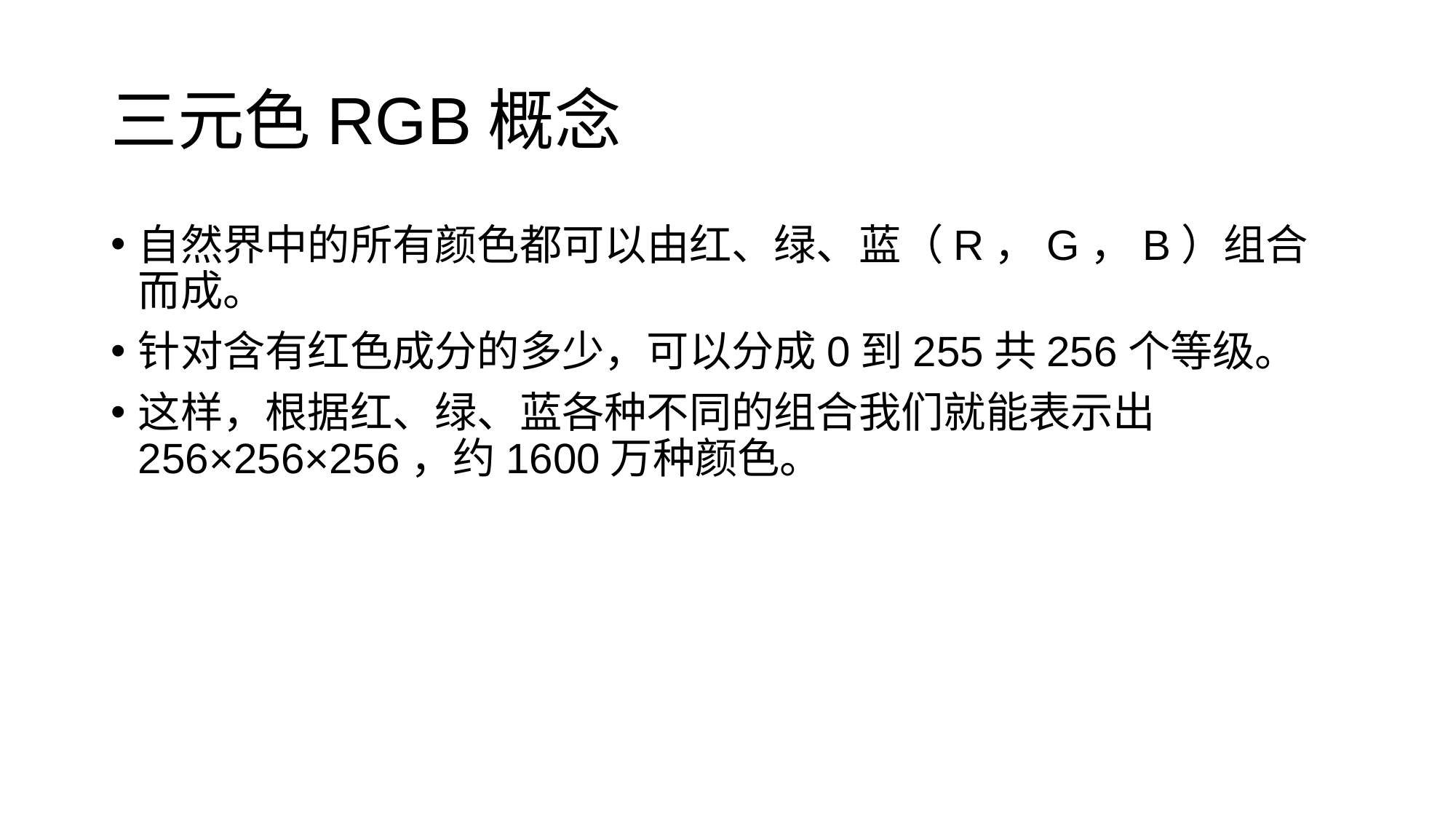

# 三元色RGB概念
自然界中的所有颜色都可以由红、绿、蓝（R，G，B）组合而成。
针对含有红色成分的多少，可以分成0到255共256个等级。
这样，根据红、绿、蓝各种不同的组合我们就能表示出256×256×256，约1600万种颜色。